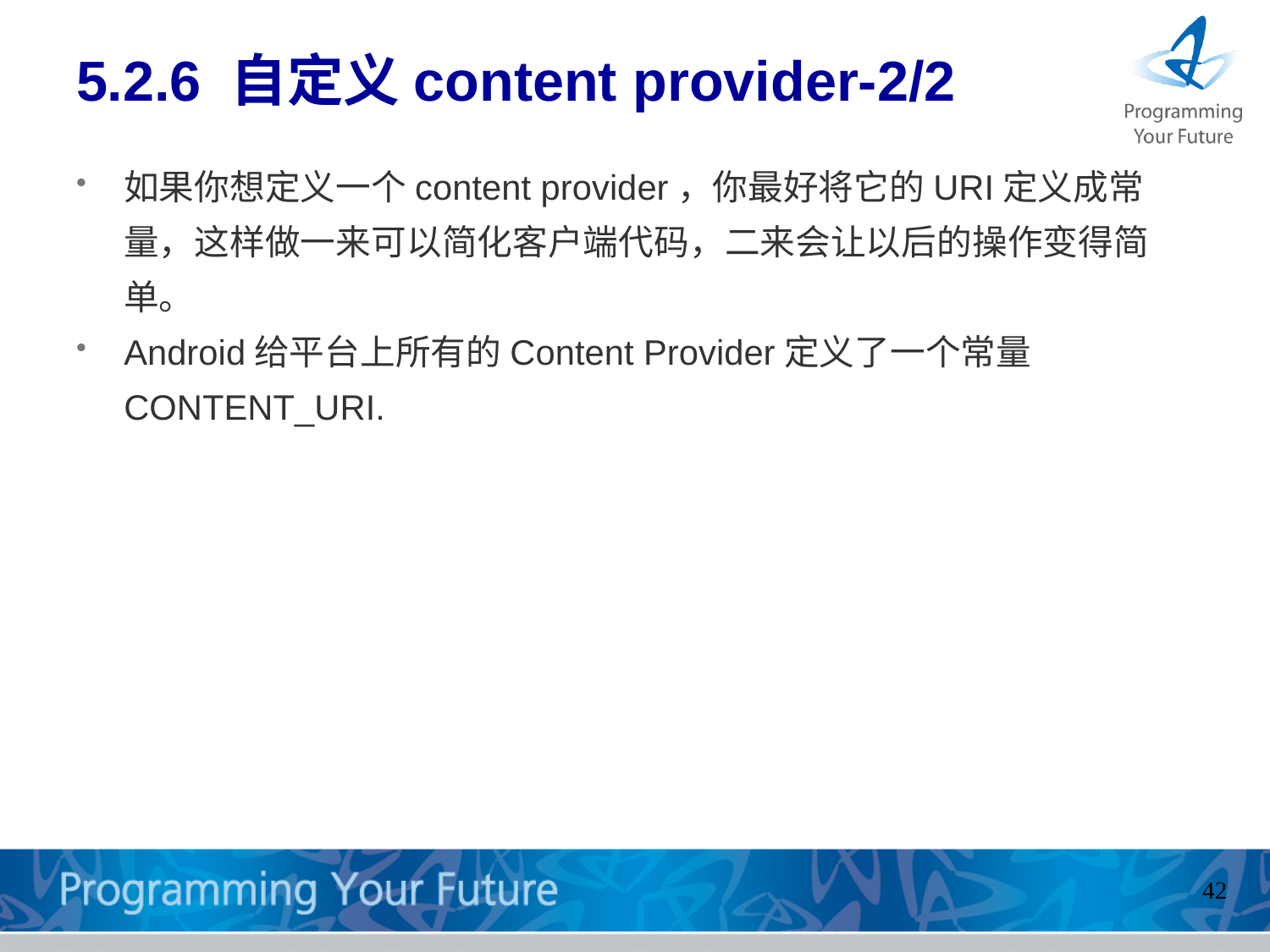

5.2.6 自定义content provider-2/2
如果你想定义一个content provider，你最好将它的URI定义成常量，这样做一来可以简化客户端代码，二来会让以后的操作变得简单。
Android给平台上所有的Content Provider定义了一个常量CONTENT_URI.